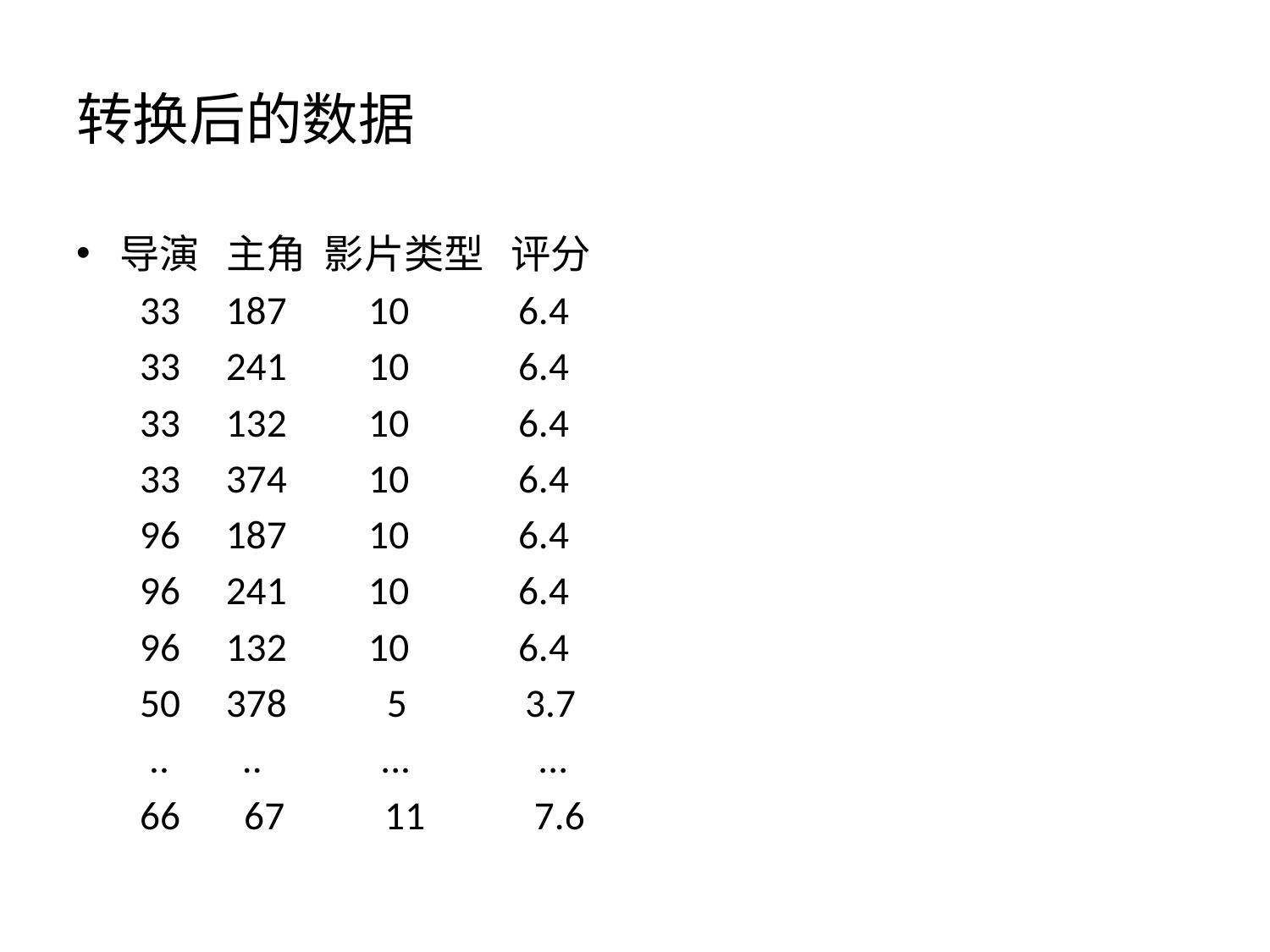

# 转换后的数据
导演   主角  影片类型   评分
       33     187         10            6.4
       33     241         10            6.4
       33     132         10            6.4
       33     374         10            6.4
       96     187         10            6.4
       96     241         10            6.4
       96     132         10            6.4
       50     378           5             3.7
        ..        ..             ...              ...
       66       67           11            7.6